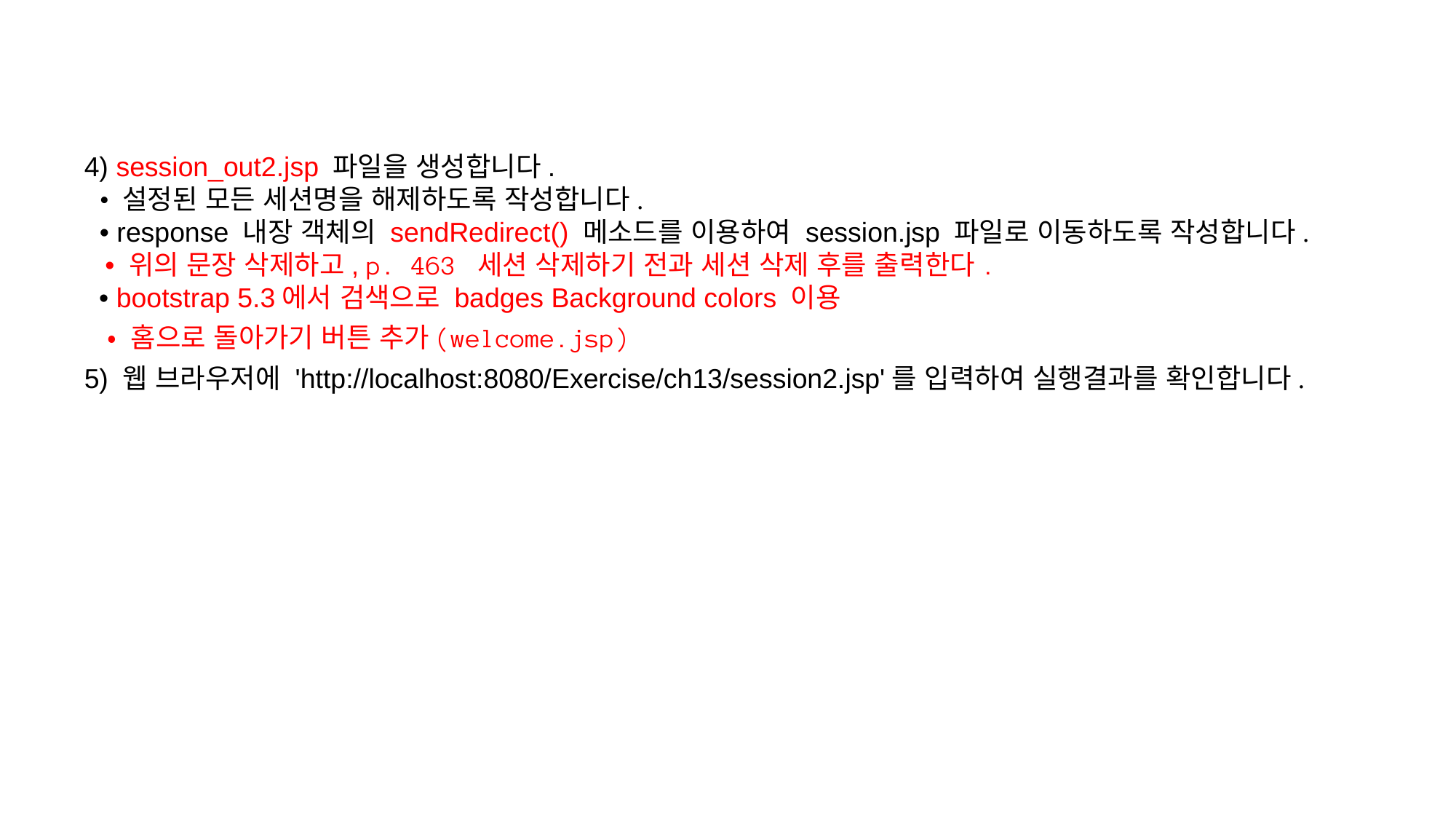

4) session_out2.jsp 파일을 생성합니다.
  • 설정된 모든 세션명을 해제하도록 작성합니다.
  • response 내장 객체의 sendRedirect() 메소드를 이용하여 session.jsp 파일로 이동하도록 작성합니다.
   • 위의 문장 삭제하고, p. 463 세션 삭제하기 전과 세션 삭제 후를 출력한다.
 • bootstrap 5.3에서 검색으로 badges Background colors 이용
   • 홈으로 돌아가기 버튼 추가(welcome.jsp)
5) 웹 브라우저에 'http://localhost:8080/Exercise/ch13/session2.jsp'를 입력하여 실행결과를 확인합니다.